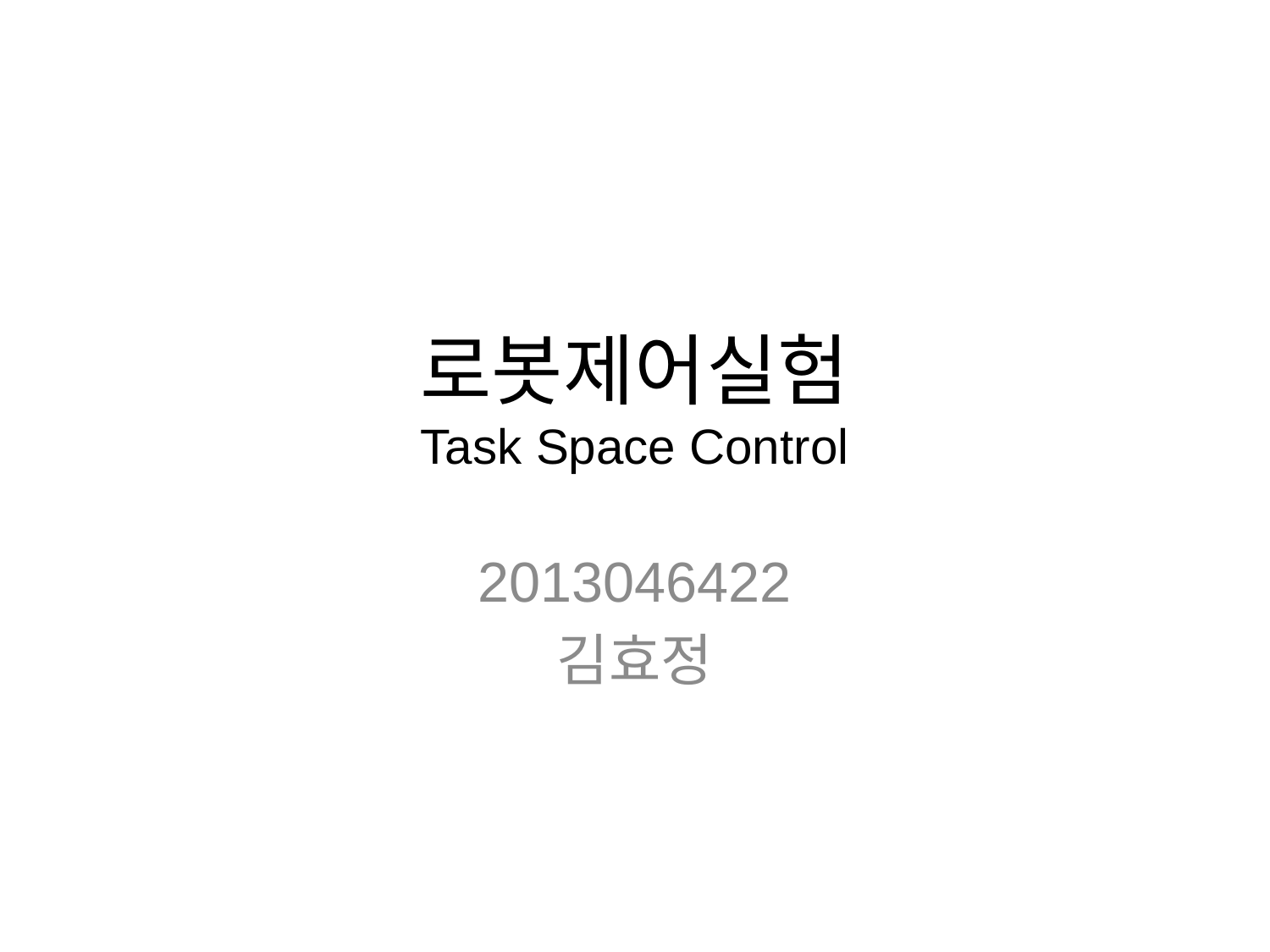

# 로봇제어실험 Task Space Control
2013046422
김효정